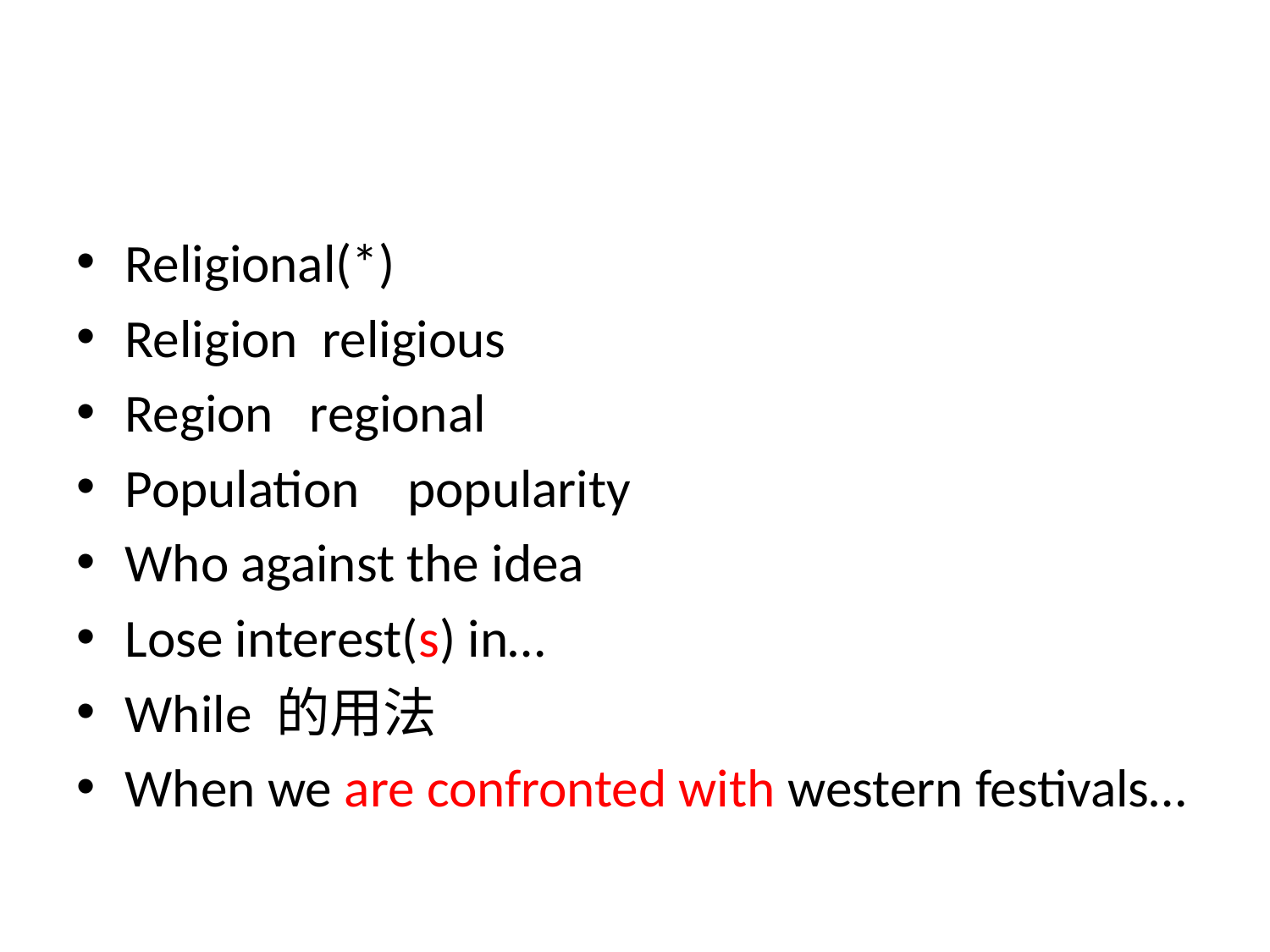

Religional(*)
Religion  religious
Region   regional
Population    popularity
Who against the idea
Lose interest(s) in…
While 的用法
When we are confronted with western festivals…